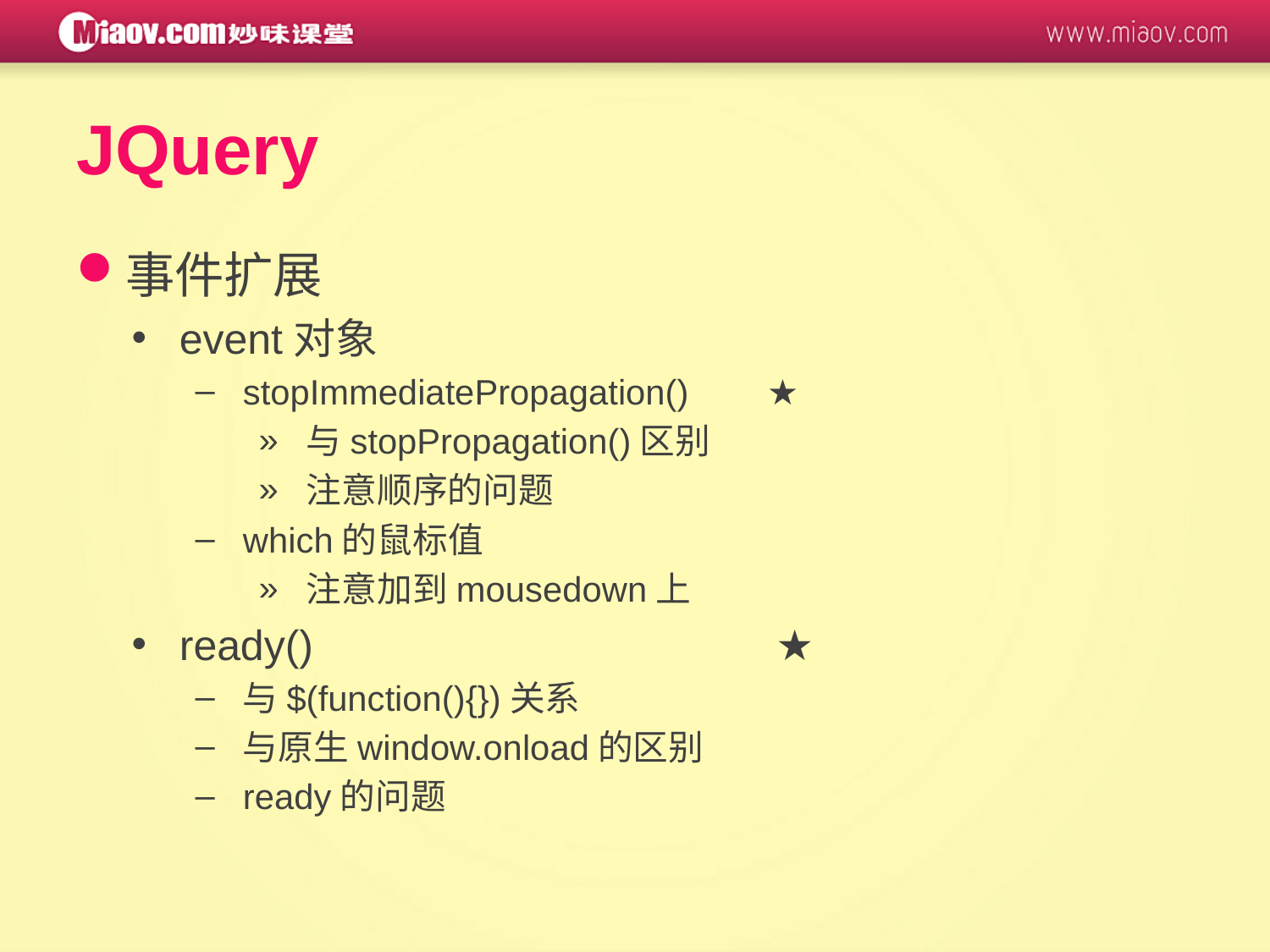

# JQuery
事件扩展
event对象
stopImmediatePropagation()        ★
与stopPropagation()区别
注意顺序的问题
which的鼠标值
注意加到mousedown上
ready()                                       ★
与$(function(){})关系
与原生window.onload的区别
ready的问题